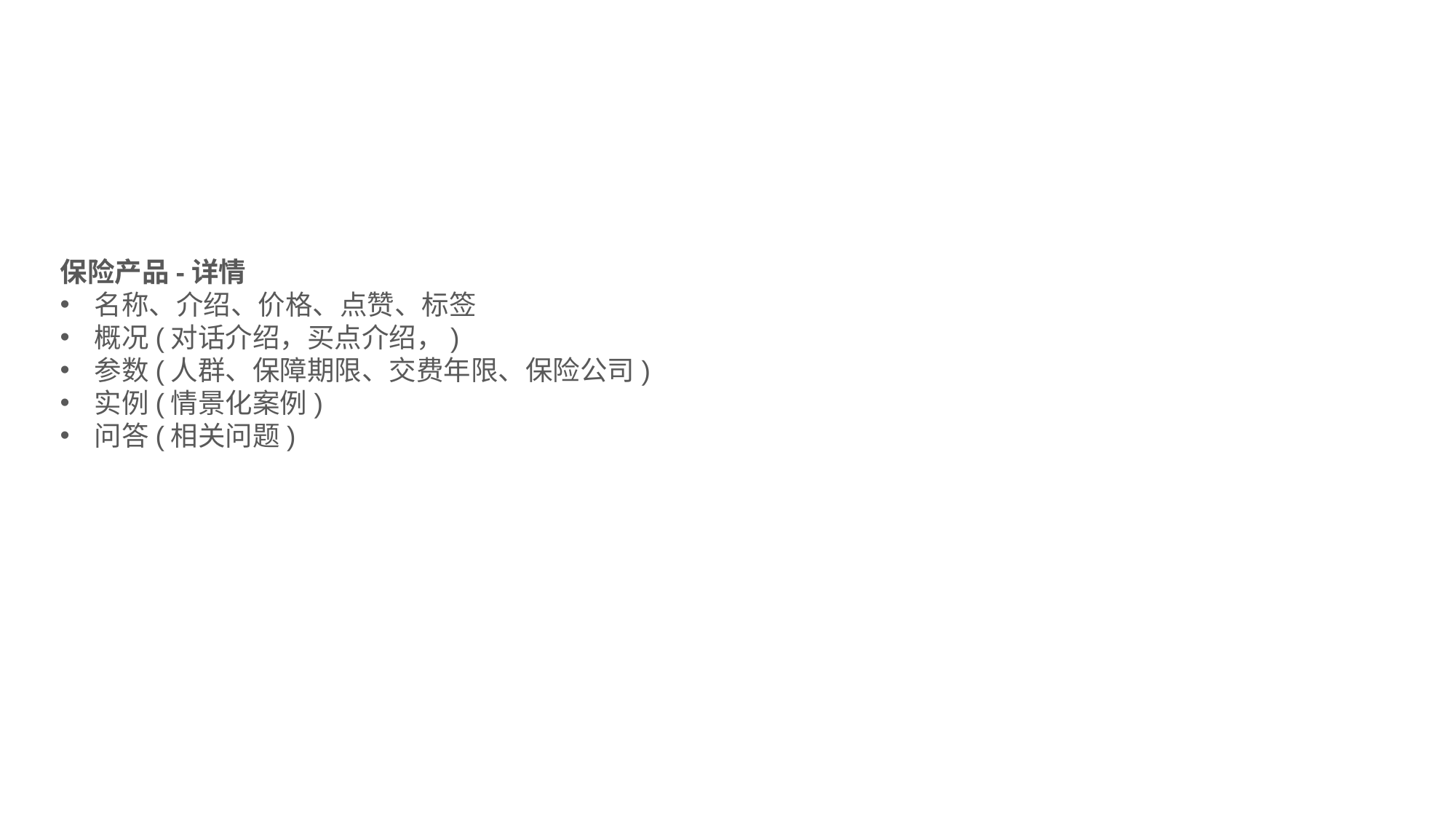

保险产品-详情
名称、介绍、价格、点赞、标签
概况(对话介绍，买点介绍，)
参数(人群、保障期限、交费年限、保险公司)
实例(情景化案例)
问答(相关问题)